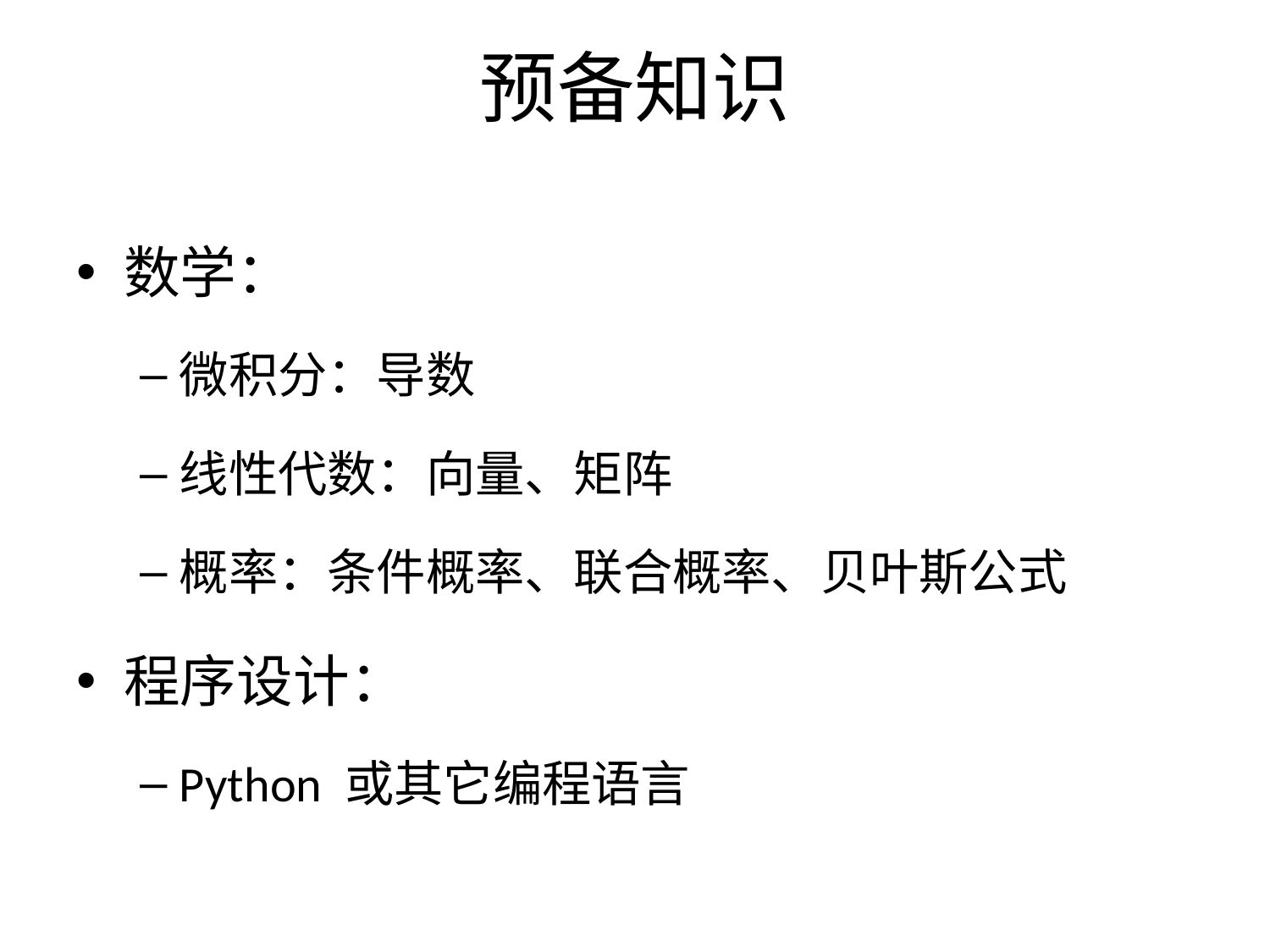

# 预备知识
数学：
微积分：导数
线性代数：向量、矩阵
概率：条件概率、联合概率、贝叶斯公式
程序设计：
Python 或其它编程语言